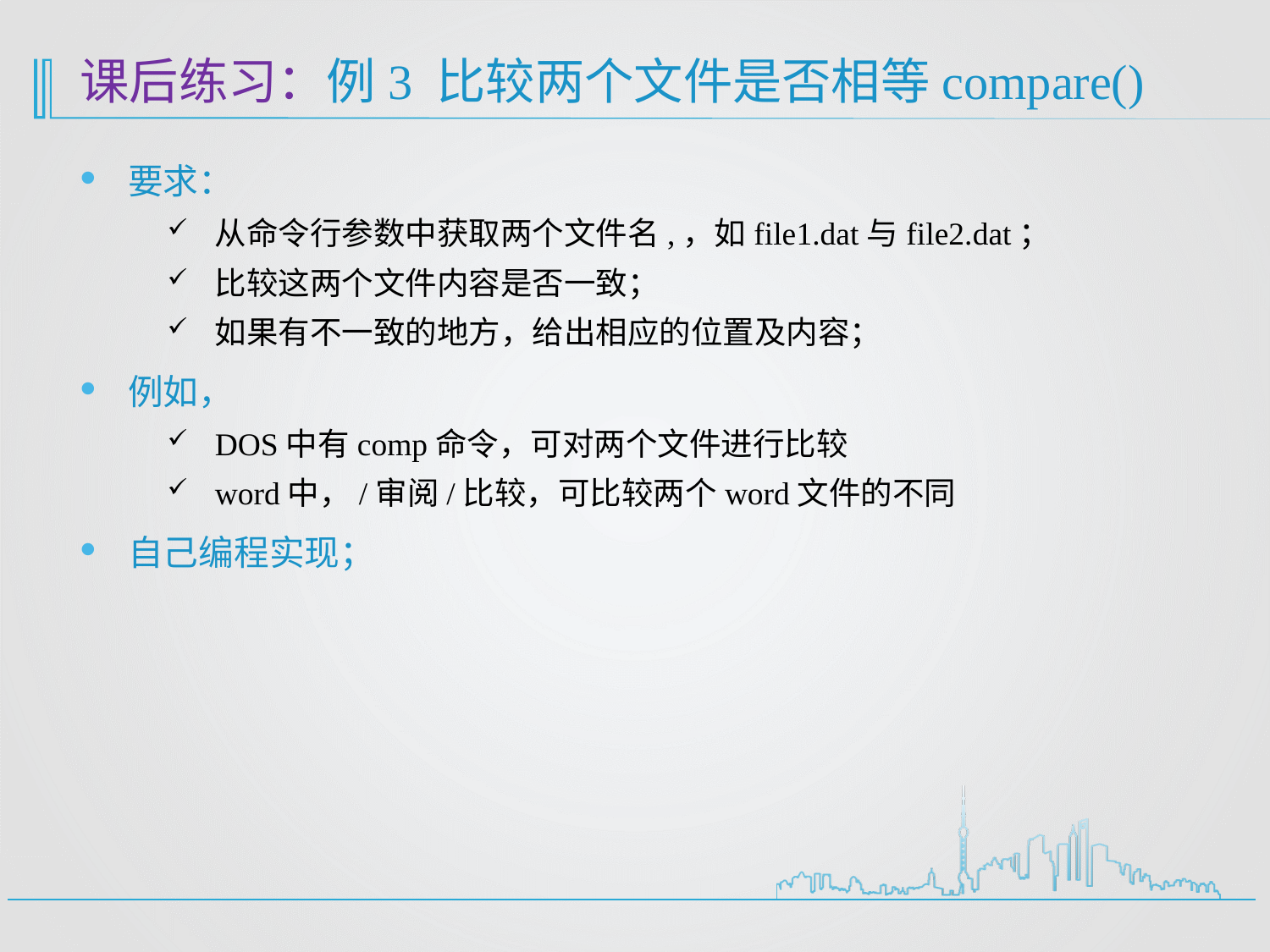

# 课后练习：例3 比较两个文件是否相等compare()
要求：
从命令行参数中获取两个文件名,，如file1.dat与file2.dat；
比较这两个文件内容是否一致；
如果有不一致的地方，给出相应的位置及内容；
例如，
DOS中有comp命令，可对两个文件进行比较
word中，/审阅/比较，可比较两个word文件的不同
自己编程实现；